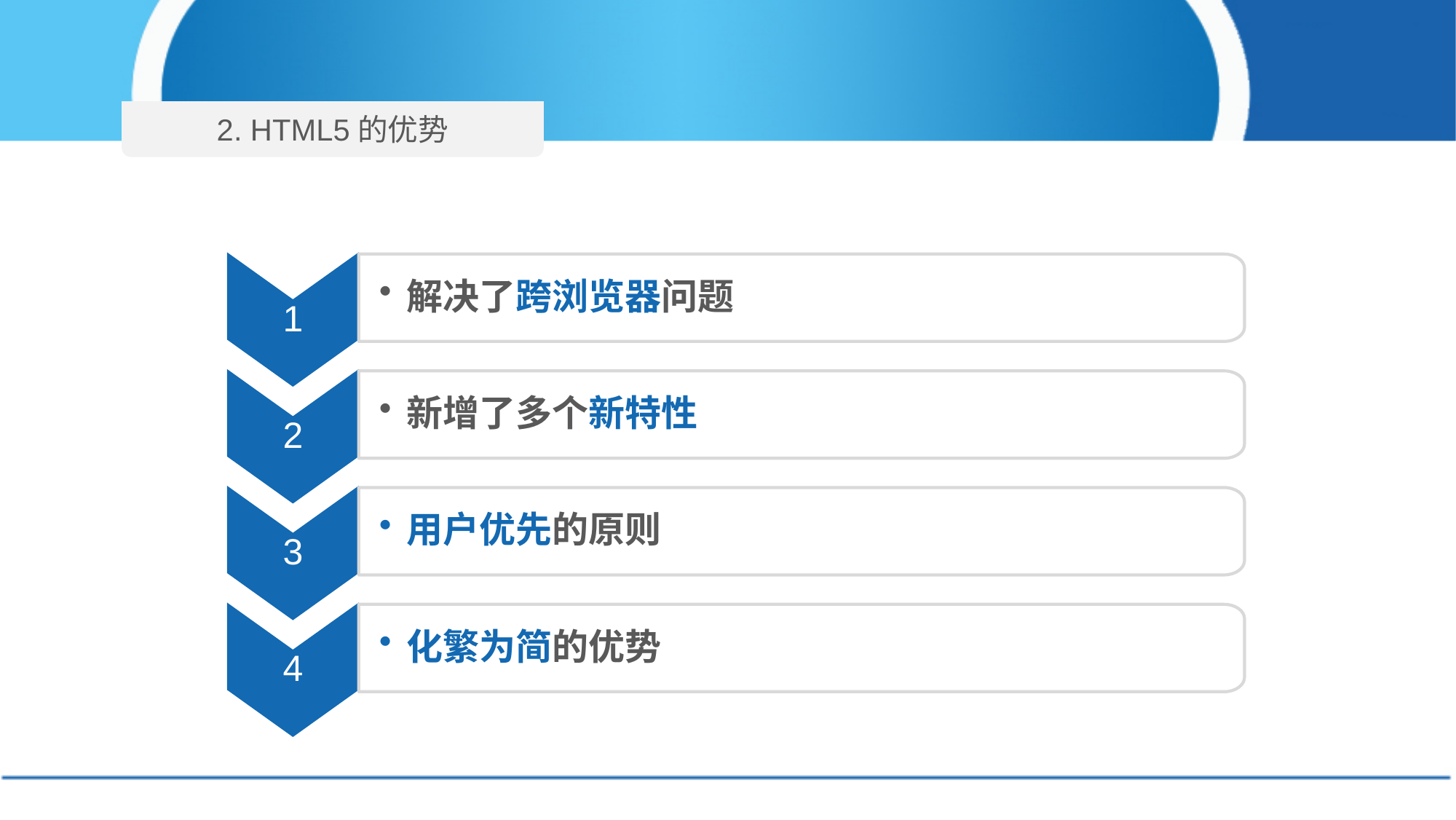

2. HTML5的优势
1
解决了跨浏览器问题
2
新增了多个新特性
3
用户优先的原则
4
化繁为简的优势